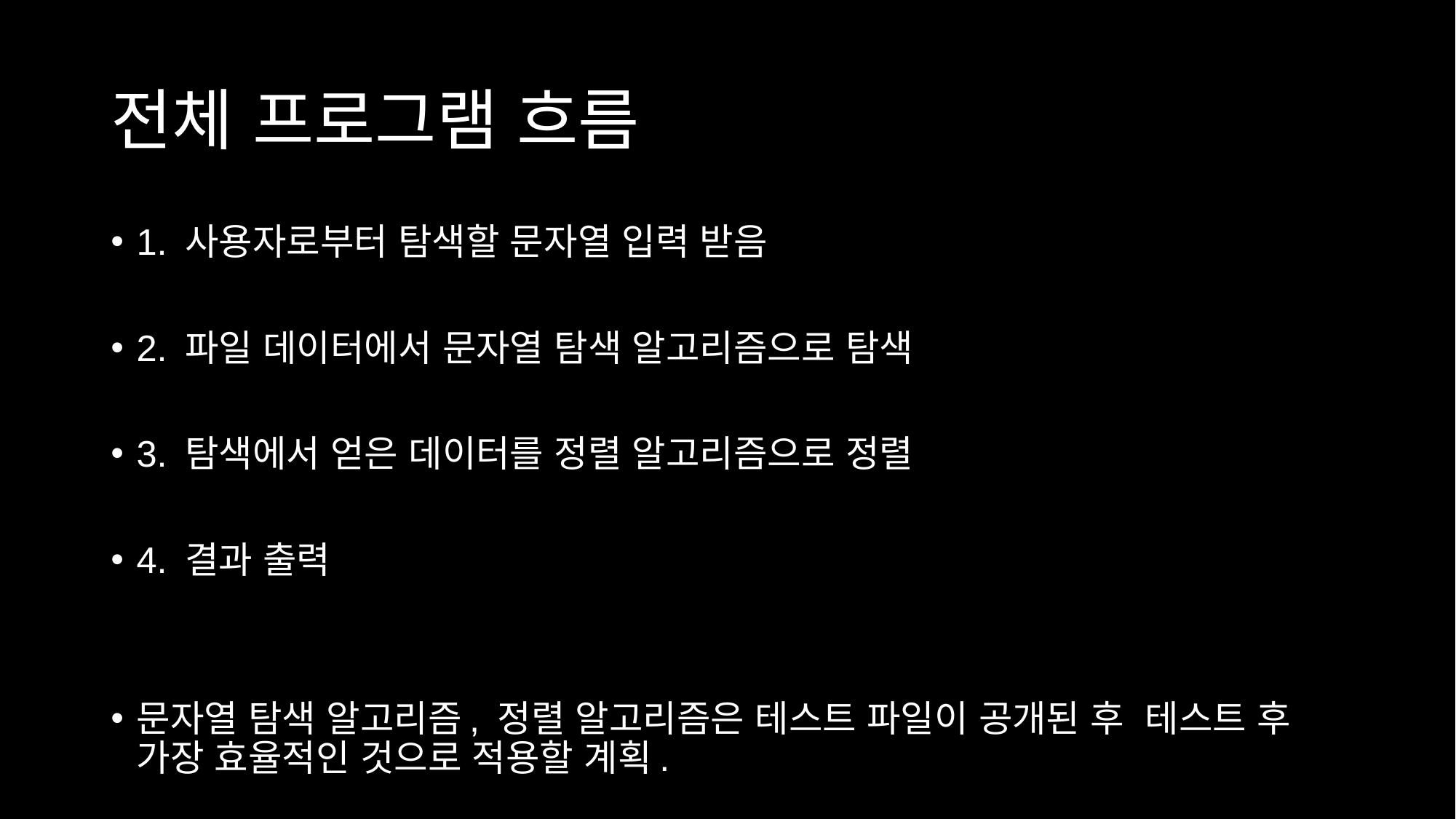

# 전체 프로그램 흐름
1. 사용자로부터 탐색할 문자열 입력 받음

2. 파일 데이터에서 문자열 탐색 알고리즘으로 탐색

3. 탐색에서 얻은 데이터를 정렬 알고리즘으로 정렬

4. 결과 출력

문자열 탐색 알고리즘, 정렬 알고리즘은 테스트 파일이 공개된 후  테스트 후 가장 효율적인 것으로 적용할 계획.